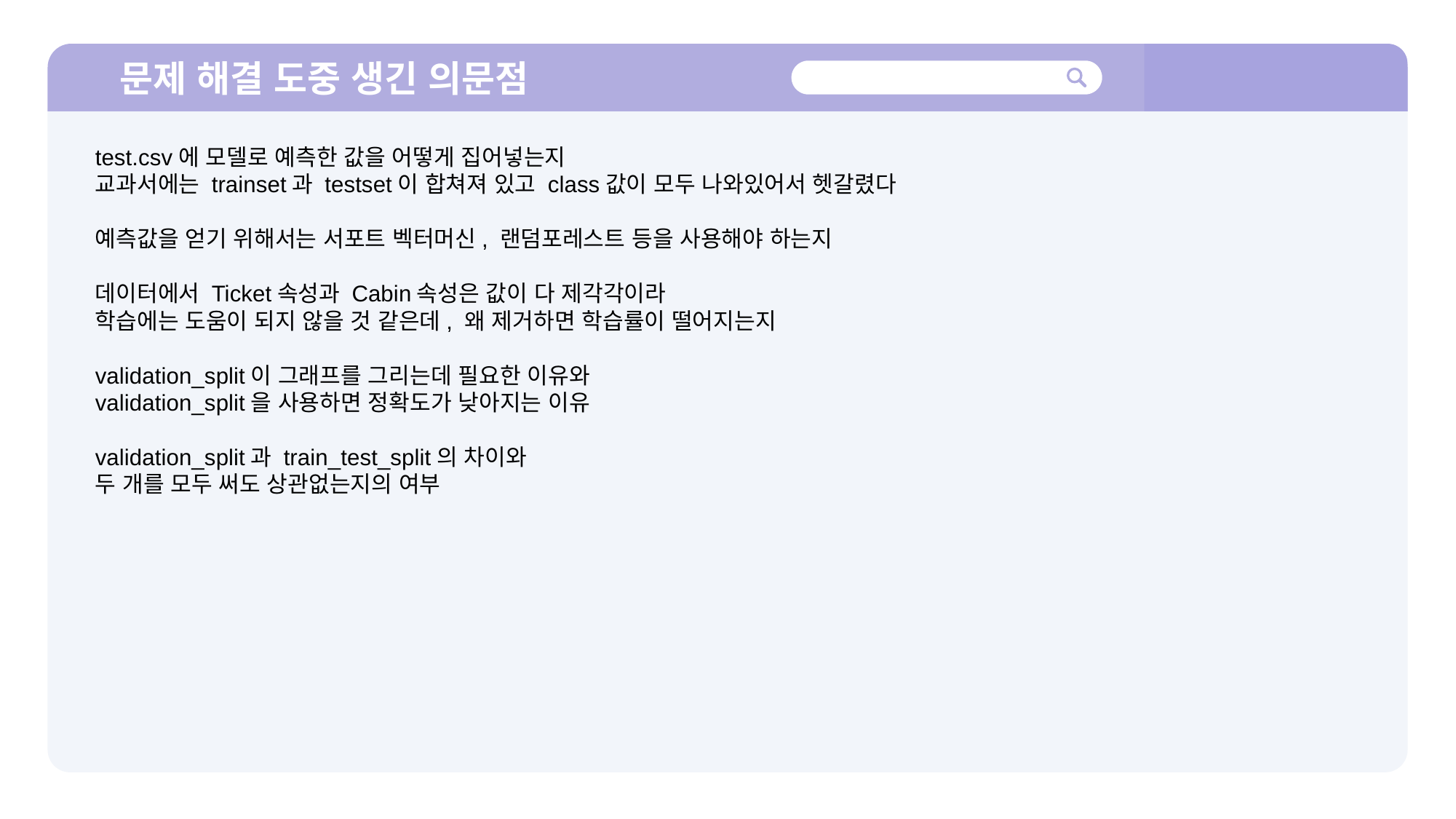

문제 해결 도중 생긴 의문점

test.csv에 모델로 예측한 값을 어떻게 집어넣는지
교과서에는 trainset과 testset이 합쳐져 있고 class값이 모두 나와있어서 헷갈렸다

예측값을 얻기 위해서는 서포트 벡터머신, 랜덤포레스트 등을 사용해야 하는지

데이터에서 Ticket속성과 Cabin속성은 값이 다 제각각이라
학습에는 도움이 되지 않을 것 같은데, 왜 제거하면 학습률이 떨어지는지

validation_split이 그래프를 그리는데 필요한 이유와
validation_split을 사용하면 정확도가 낮아지는 이유

validation_split과 train_test_split의 차이와
두 개를 모두 써도 상관없는지의 여부